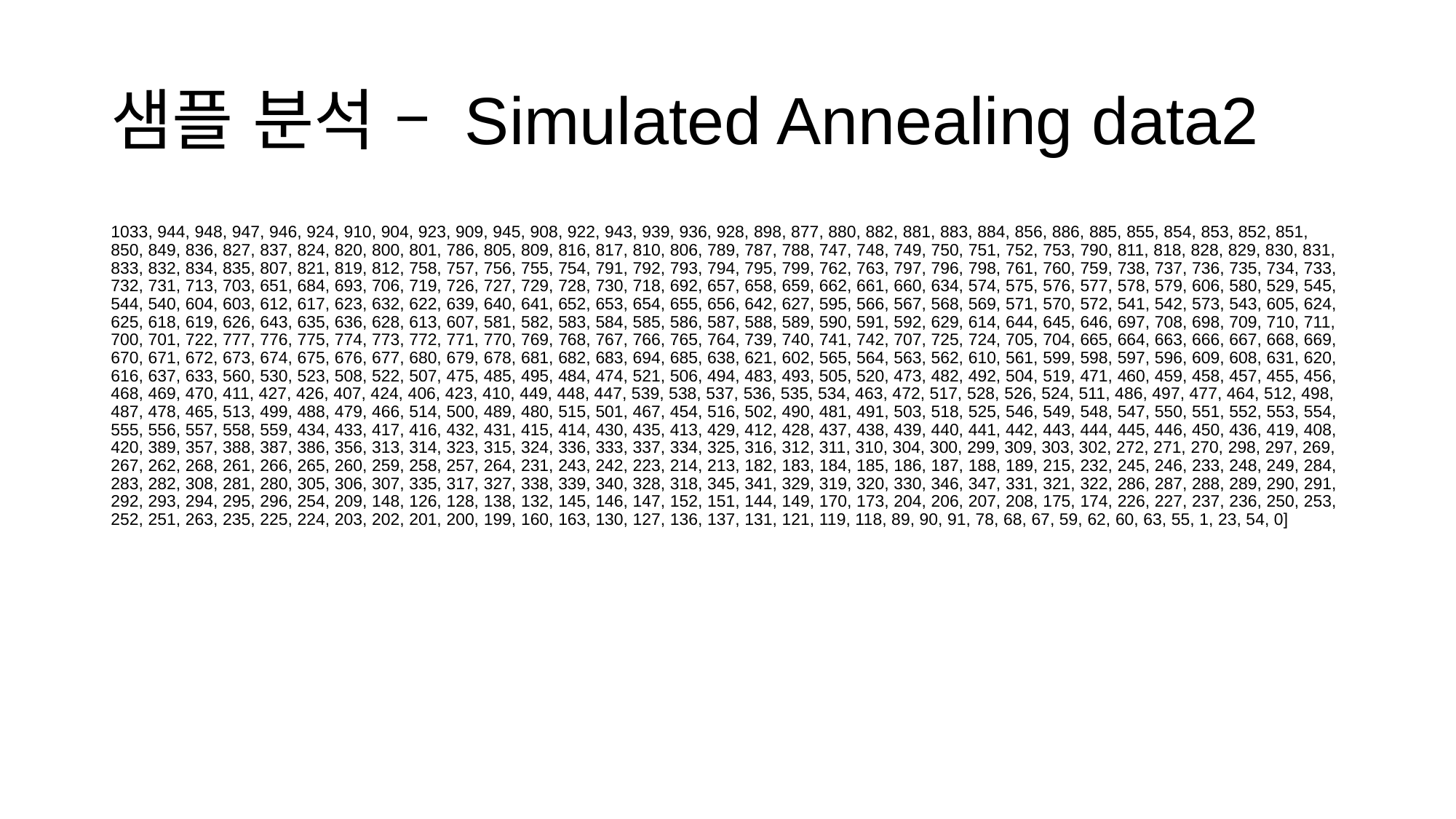

# 샘플 분석 – Simulated Annealing data2
1033, 944, 948, 947, 946, 924, 910, 904, 923, 909, 945, 908, 922, 943, 939, 936, 928, 898, 877, 880, 882, 881, 883, 884, 856, 886, 885, 855, 854, 853, 852, 851, 850, 849, 836, 827, 837, 824, 820, 800, 801, 786, 805, 809, 816, 817, 810, 806, 789, 787, 788, 747, 748, 749, 750, 751, 752, 753, 790, 811, 818, 828, 829, 830, 831, 833, 832, 834, 835, 807, 821, 819, 812, 758, 757, 756, 755, 754, 791, 792, 793, 794, 795, 799, 762, 763, 797, 796, 798, 761, 760, 759, 738, 737, 736, 735, 734, 733, 732, 731, 713, 703, 651, 684, 693, 706, 719, 726, 727, 729, 728, 730, 718, 692, 657, 658, 659, 662, 661, 660, 634, 574, 575, 576, 577, 578, 579, 606, 580, 529, 545, 544, 540, 604, 603, 612, 617, 623, 632, 622, 639, 640, 641, 652, 653, 654, 655, 656, 642, 627, 595, 566, 567, 568, 569, 571, 570, 572, 541, 542, 573, 543, 605, 624, 625, 618, 619, 626, 643, 635, 636, 628, 613, 607, 581, 582, 583, 584, 585, 586, 587, 588, 589, 590, 591, 592, 629, 614, 644, 645, 646, 697, 708, 698, 709, 710, 711, 700, 701, 722, 777, 776, 775, 774, 773, 772, 771, 770, 769, 768, 767, 766, 765, 764, 739, 740, 741, 742, 707, 725, 724, 705, 704, 665, 664, 663, 666, 667, 668, 669, 670, 671, 672, 673, 674, 675, 676, 677, 680, 679, 678, 681, 682, 683, 694, 685, 638, 621, 602, 565, 564, 563, 562, 610, 561, 599, 598, 597, 596, 609, 608, 631, 620, 616, 637, 633, 560, 530, 523, 508, 522, 507, 475, 485, 495, 484, 474, 521, 506, 494, 483, 493, 505, 520, 473, 482, 492, 504, 519, 471, 460, 459, 458, 457, 455, 456, 468, 469, 470, 411, 427, 426, 407, 424, 406, 423, 410, 449, 448, 447, 539, 538, 537, 536, 535, 534, 463, 472, 517, 528, 526, 524, 511, 486, 497, 477, 464, 512, 498, 487, 478, 465, 513, 499, 488, 479, 466, 514, 500, 489, 480, 515, 501, 467, 454, 516, 502, 490, 481, 491, 503, 518, 525, 546, 549, 548, 547, 550, 551, 552, 553, 554, 555, 556, 557, 558, 559, 434, 433, 417, 416, 432, 431, 415, 414, 430, 435, 413, 429, 412, 428, 437, 438, 439, 440, 441, 442, 443, 444, 445, 446, 450, 436, 419, 408, 420, 389, 357, 388, 387, 386, 356, 313, 314, 323, 315, 324, 336, 333, 337, 334, 325, 316, 312, 311, 310, 304, 300, 299, 309, 303, 302, 272, 271, 270, 298, 297, 269, 267, 262, 268, 261, 266, 265, 260, 259, 258, 257, 264, 231, 243, 242, 223, 214, 213, 182, 183, 184, 185, 186, 187, 188, 189, 215, 232, 245, 246, 233, 248, 249, 284, 283, 282, 308, 281, 280, 305, 306, 307, 335, 317, 327, 338, 339, 340, 328, 318, 345, 341, 329, 319, 320, 330, 346, 347, 331, 321, 322, 286, 287, 288, 289, 290, 291, 292, 293, 294, 295, 296, 254, 209, 148, 126, 128, 138, 132, 145, 146, 147, 152, 151, 144, 149, 170, 173, 204, 206, 207, 208, 175, 174, 226, 227, 237, 236, 250, 253, 252, 251, 263, 235, 225, 224, 203, 202, 201, 200, 199, 160, 163, 130, 127, 136, 137, 131, 121, 119, 118, 89, 90, 91, 78, 68, 67, 59, 62, 60, 63, 55, 1, 23, 54, 0]